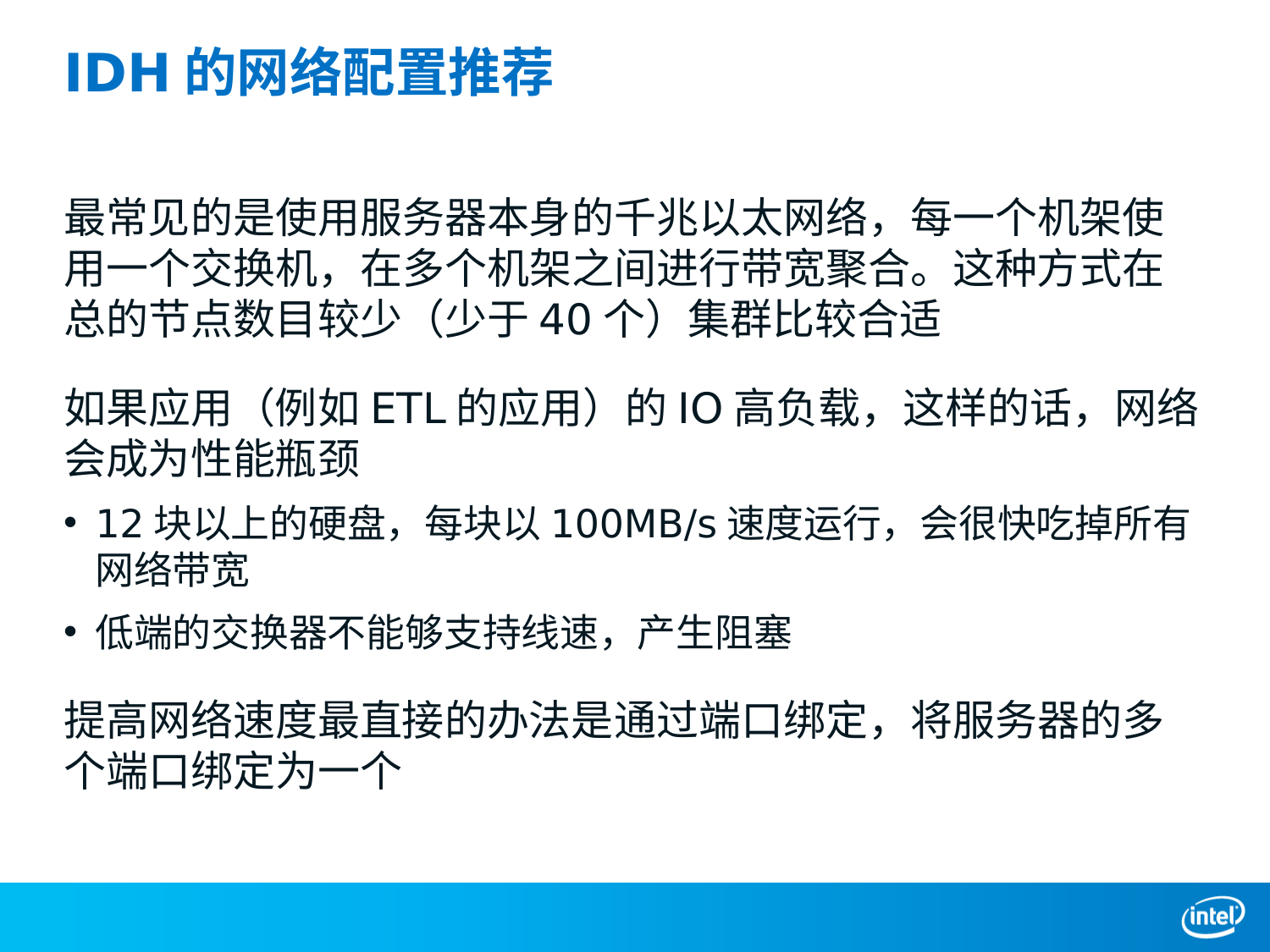

# IDH的网络配置推荐
最常见的是使用服务器本身的千兆以太网络，每一个机架使用一个交换机，在多个机架之间进行带宽聚合。这种方式在总的节点数目较少（少于40个）集群比较合适
如果应用（例如ETL的应用）的IO高负载，这样的话，网络会成为性能瓶颈
12块以上的硬盘，每块以100MB/s速度运行，会很快吃掉所有网络带宽
低端的交换器不能够支持线速，产生阻塞
提高网络速度最直接的办法是通过端口绑定，将服务器的多个端口绑定为一个